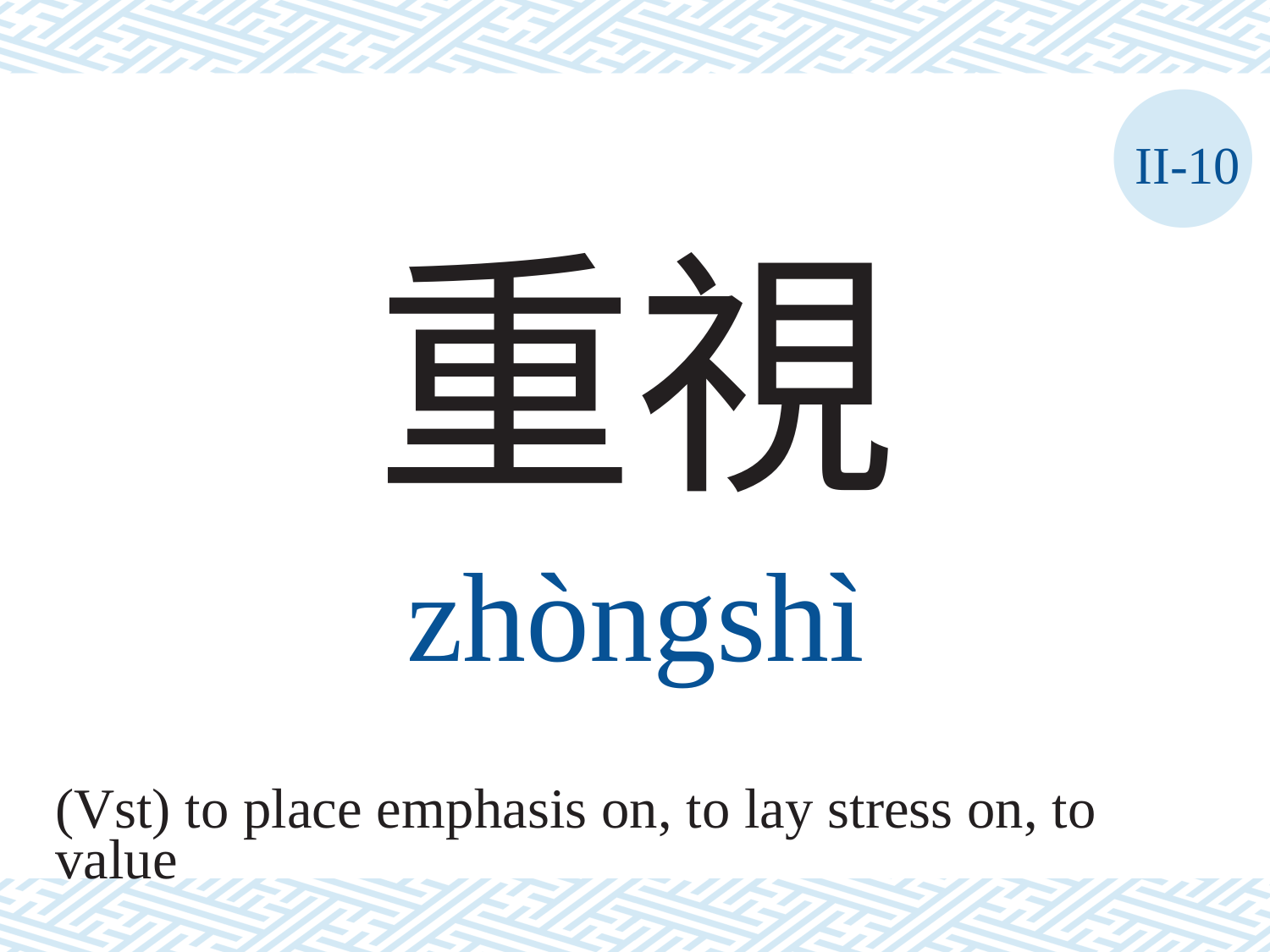

II-10
重視
zhòngshì
(Vst) to place emphasis on, to lay stress on, to
value